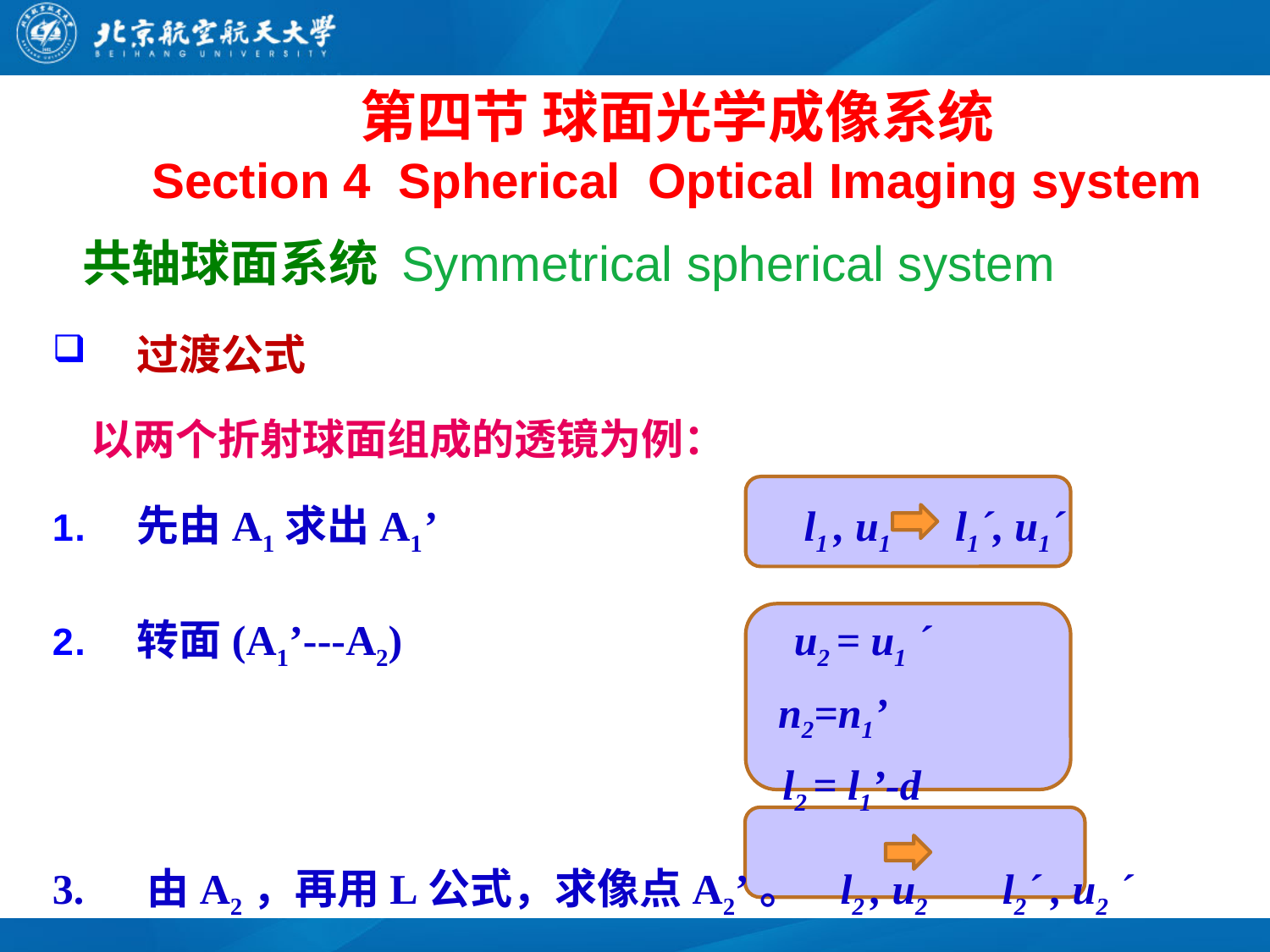

第四节 球面光学成像系统
Section 4  Spherical  Optical Imaging system
共轴球面系统 Symmetrical spherical system
过渡公式
   以两个折射球面组成的透镜为例：
先由A1求出A1’                                   l1 , u1         l1ˊ, u1ˊ
转面(A1’---A2)                                     u2 = u1 ˊ
                                                                     n2=n1’
                                                                     l2 = l1’-d
3.     由A2，再用L公式，求像点A2’。   l2 , u2          l2ˊ , u2 ˊ